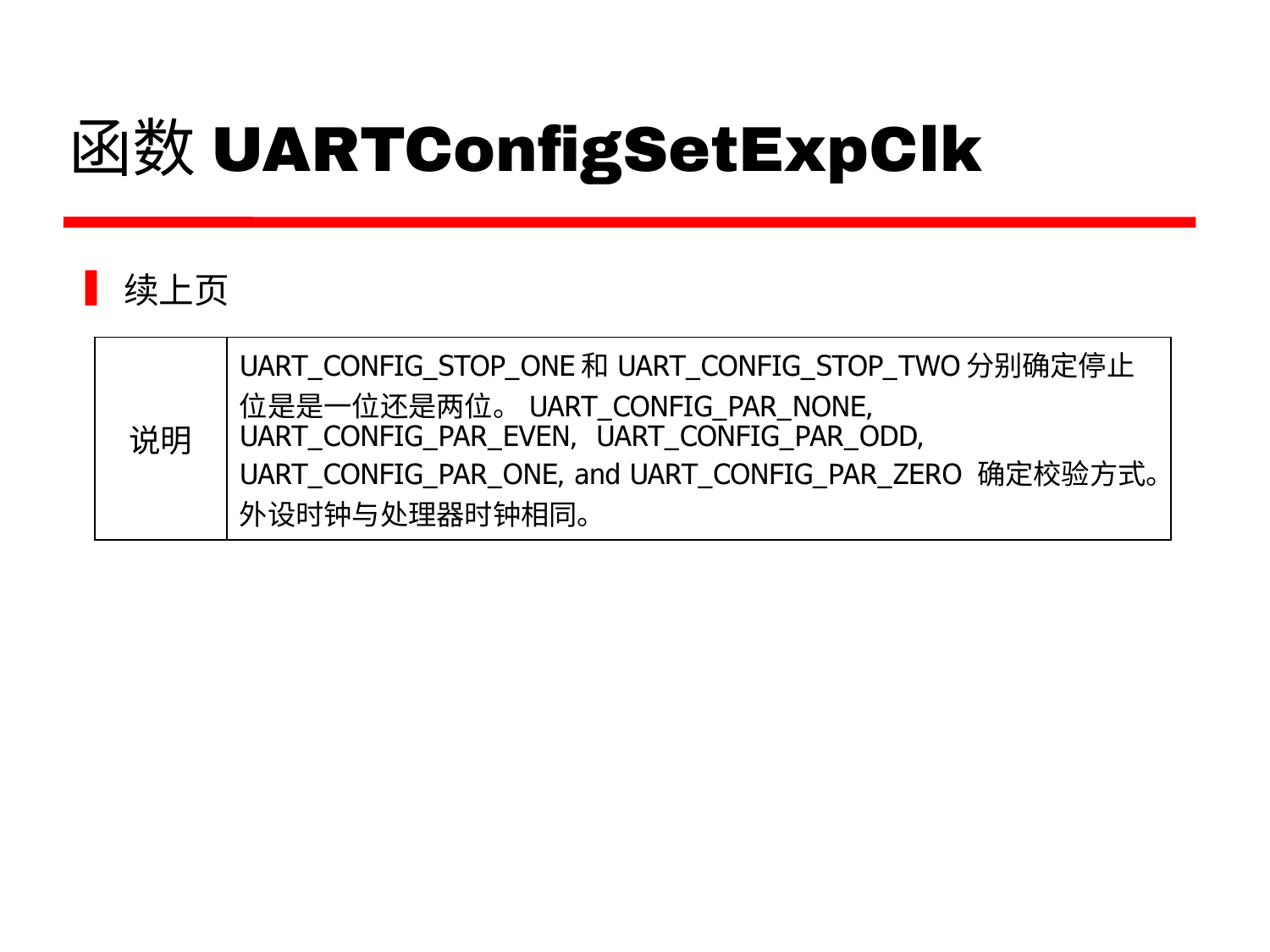

# 函数UARTConfigSetExpClk
续上页
| 说明 | UART\_CONFIG\_STOP\_ONE和UART\_CONFIG\_STOP\_TWO分别确定停止位是是一位还是两位。UART\_CONFIG\_PAR\_NONE, UART\_CONFIG\_PAR\_EVEN, UART\_CONFIG\_PAR\_ODD, UART\_CONFIG\_PAR\_ONE, and UART\_CONFIG\_PAR\_ZERO 确定校验方式。 外设时钟与处理器时钟相同。 |
| --- | --- |